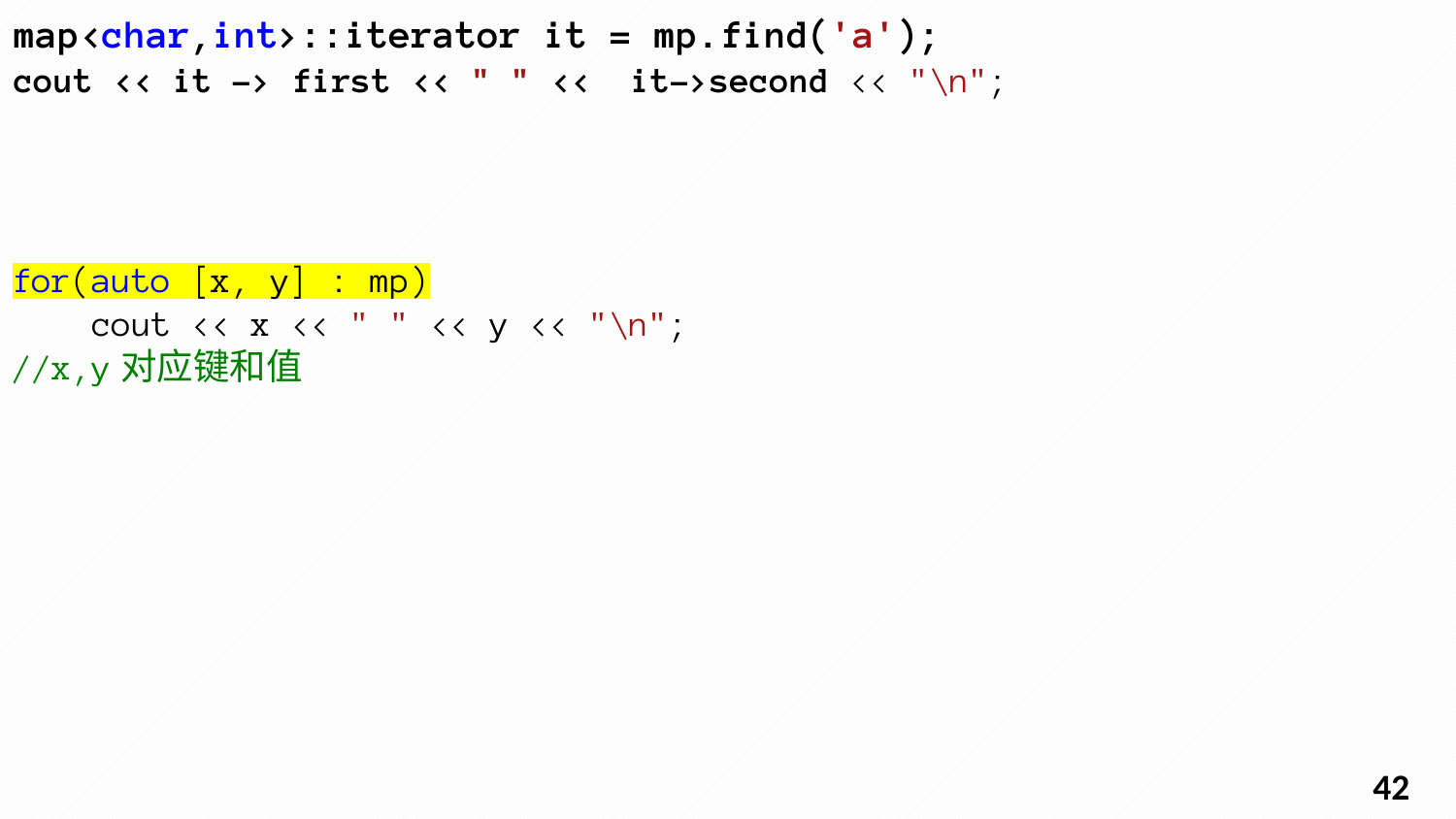

map<char,int>::iterator it = mp.find('a');
cout << it -> first << " " <<  it->second << "\n";
for(auto [x, y] : mp)
    cout << x << " " << y << "\n";
//x,y对应键和值
42